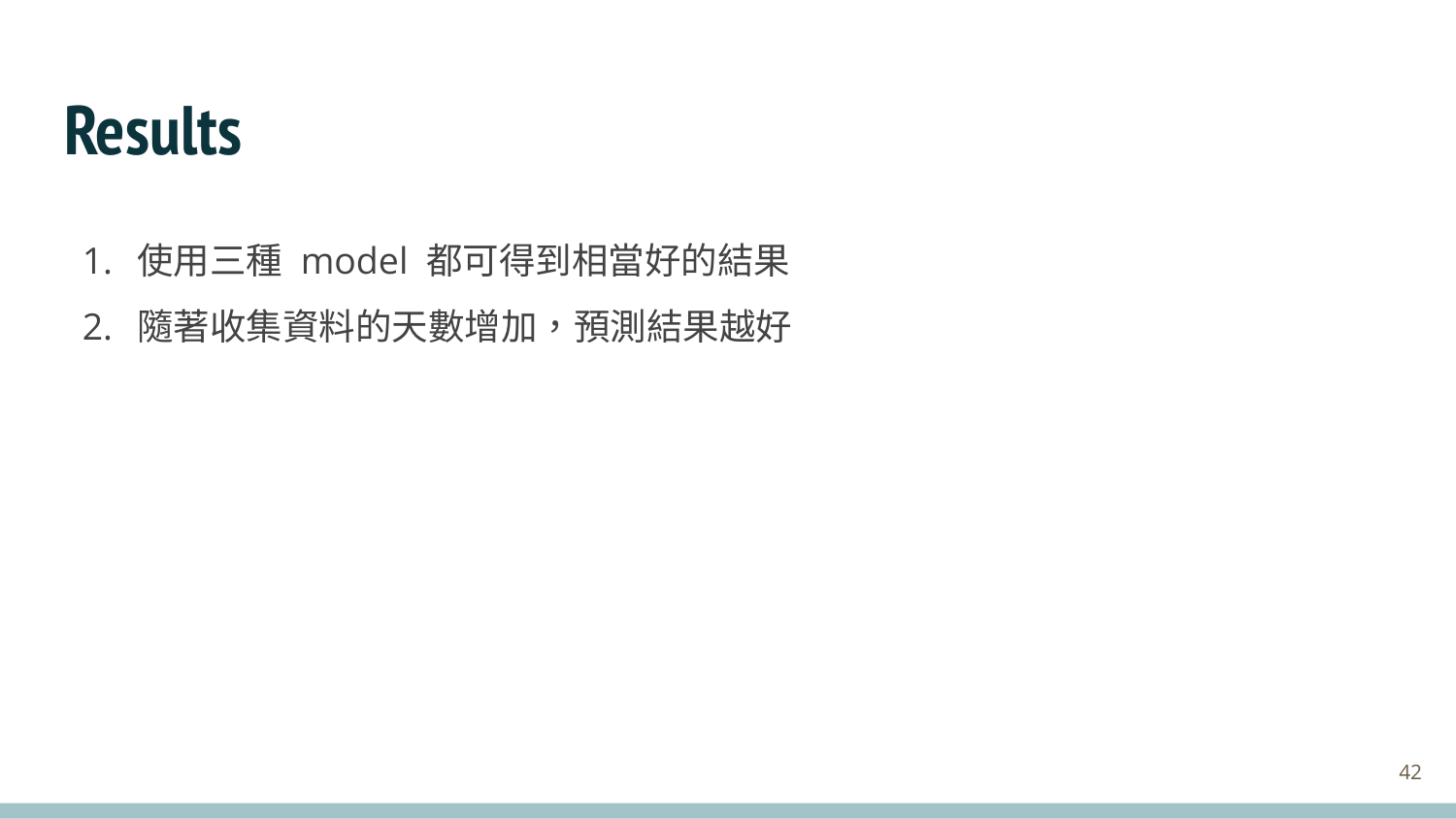

# Results
使用三種 model 都可得到相當好的結果
隨著收集資料的天數增加，預測結果越好
42